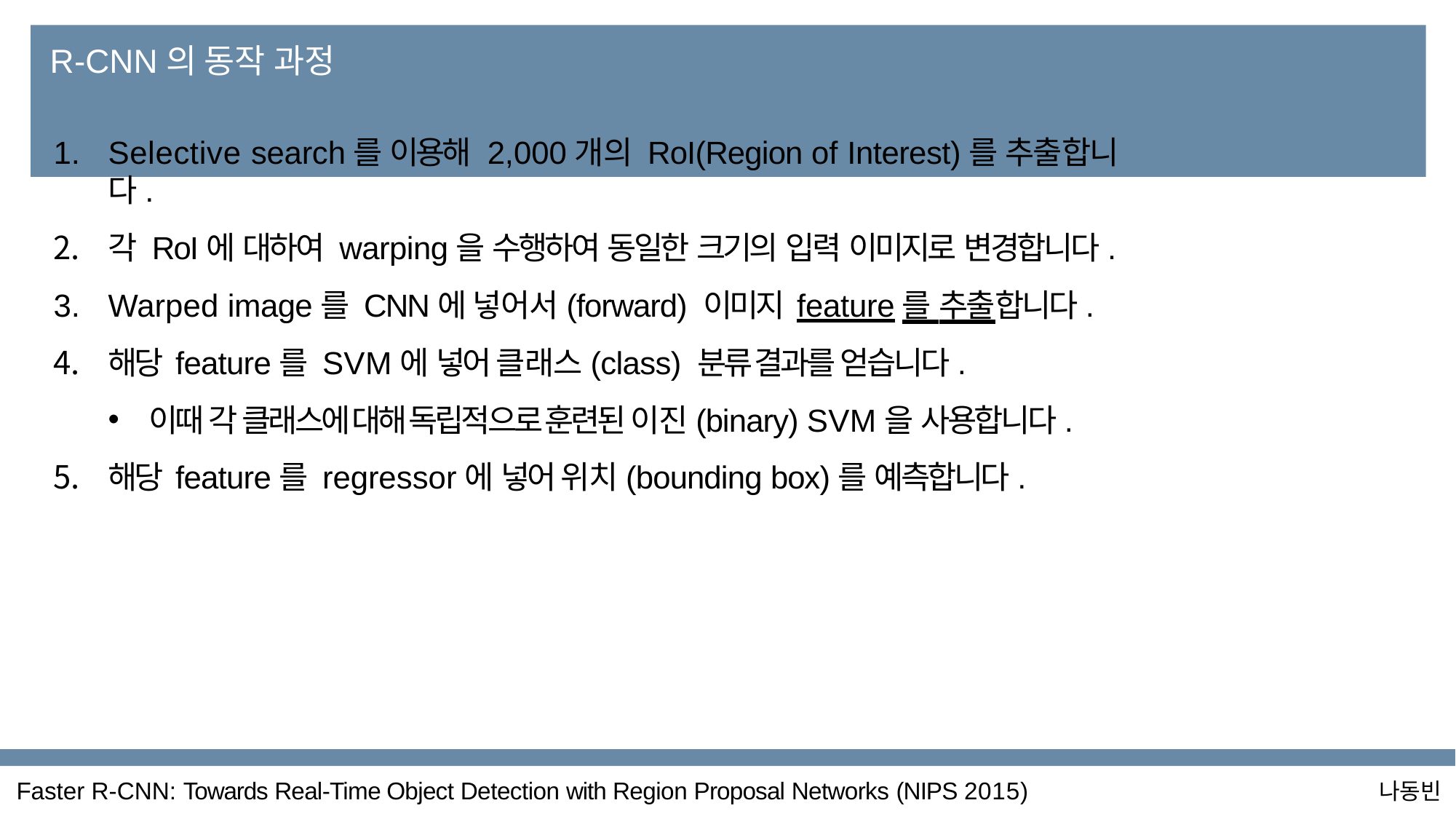

# R-CNN의 동작 과정
Selective search를 이용해  2,000개의 RoI(Region of Interest)를 추출합니다.
각 RoI에 대하여 warping을 수행하여 동일한 크기의 입력 이미지로 변경합니다.
Warped image를 CNN에 넣어서(forward) 이미지 feature를 추출합니다.
해당 feature를 SVM에 넣어 클래스(class) 분류 결과를 얻습니다.
이때 각 클래스에 대해 독립적으로 훈련된 이진(binary) SVM을 사용합니다.
해당 feature를 regressor에 넣어 위치(bounding box)를 예측합니다.

Faster R-CNN: Towards Real-Time Object Detection with Region Proposal Networks (NIPS 2015)
나동빈